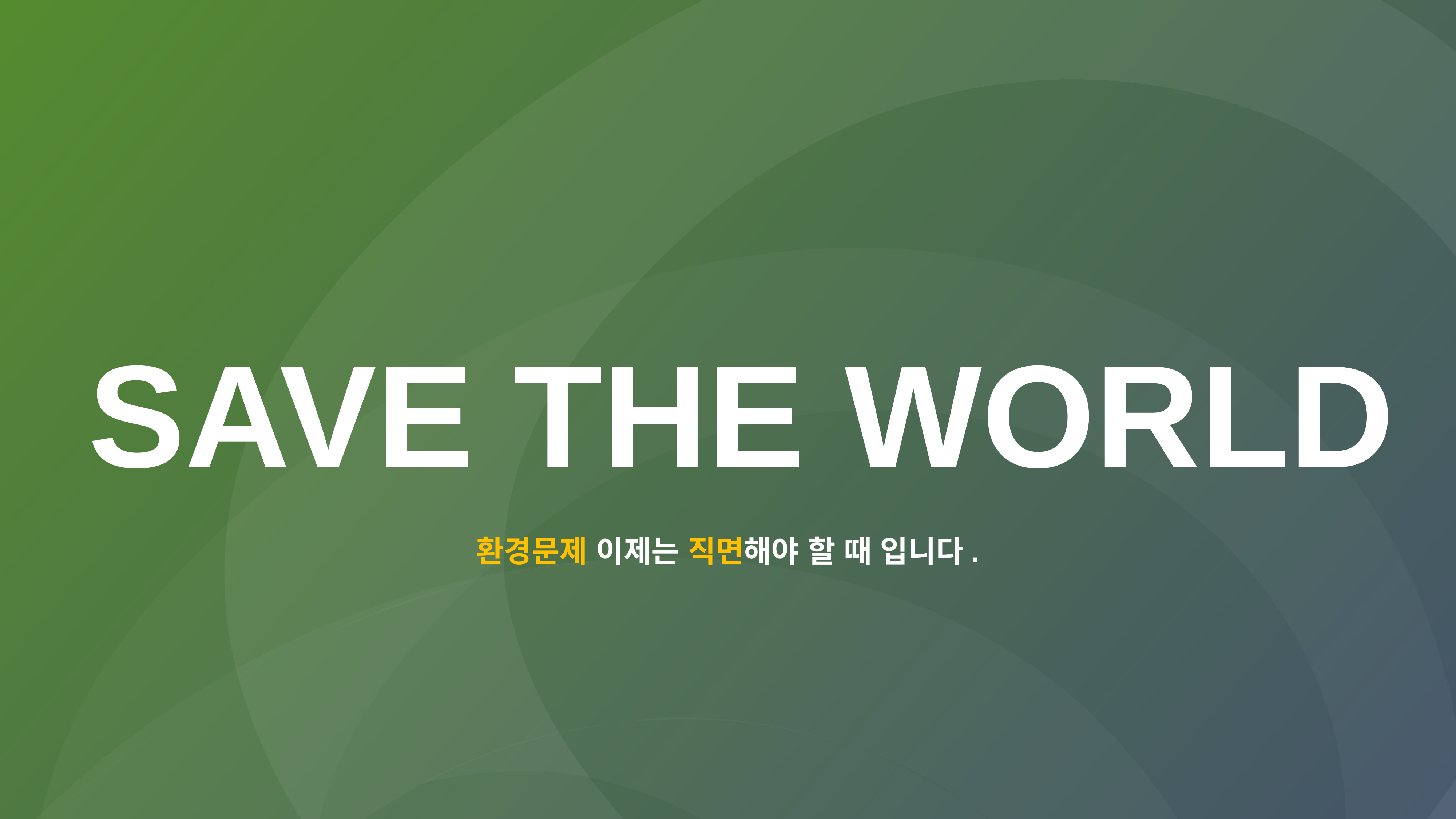

SAVE THE WORLD
환경문제 이제는 직면해야 할 때 입니다.